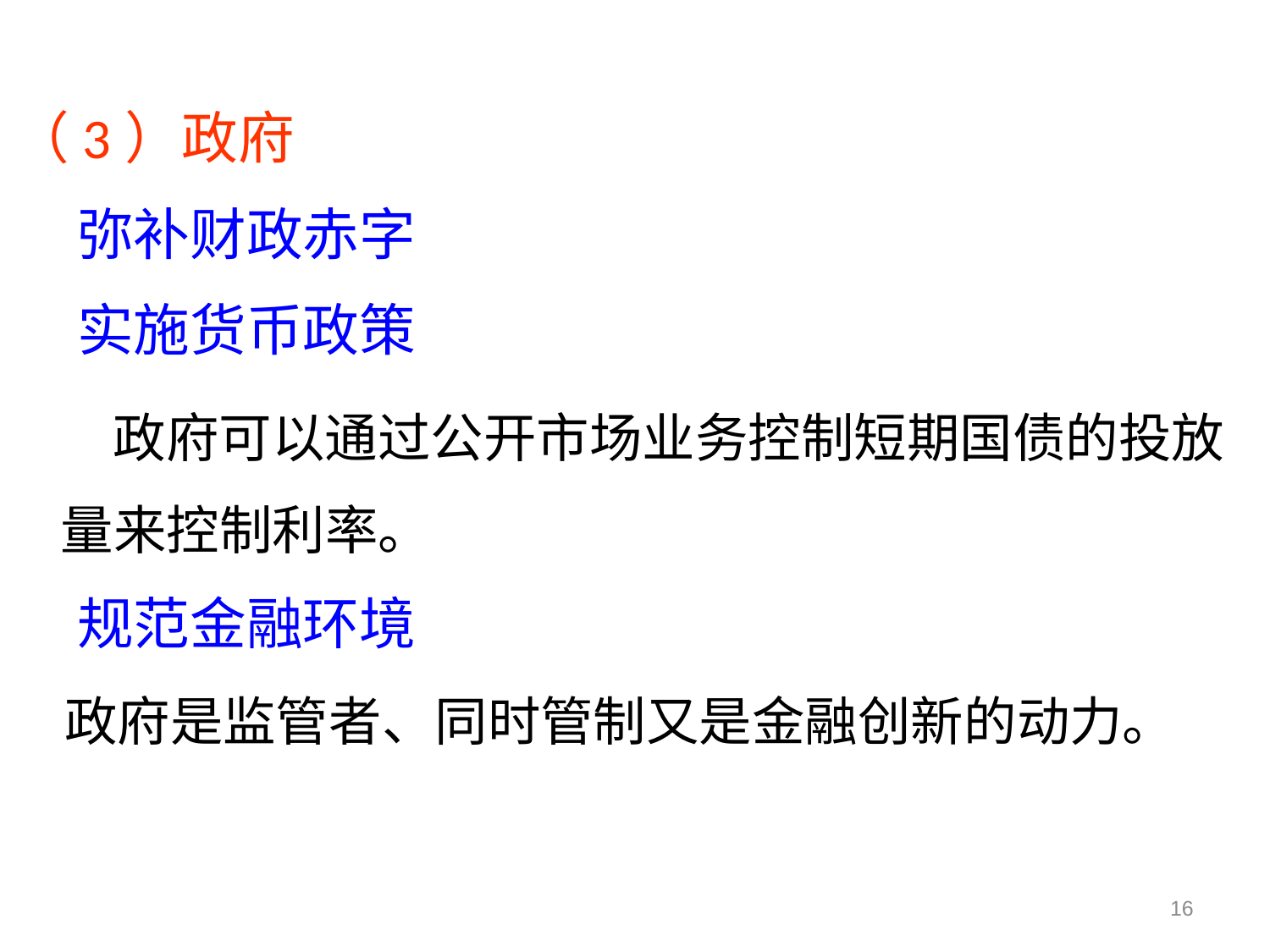

（3）政府
    弥补财政赤字
    实施货币政策
      政府可以通过公开市场业务控制短期国债的投放
   量来控制利率。
    规范金融环境
   政府是监管者、同时管制又是金融创新的动力。

16